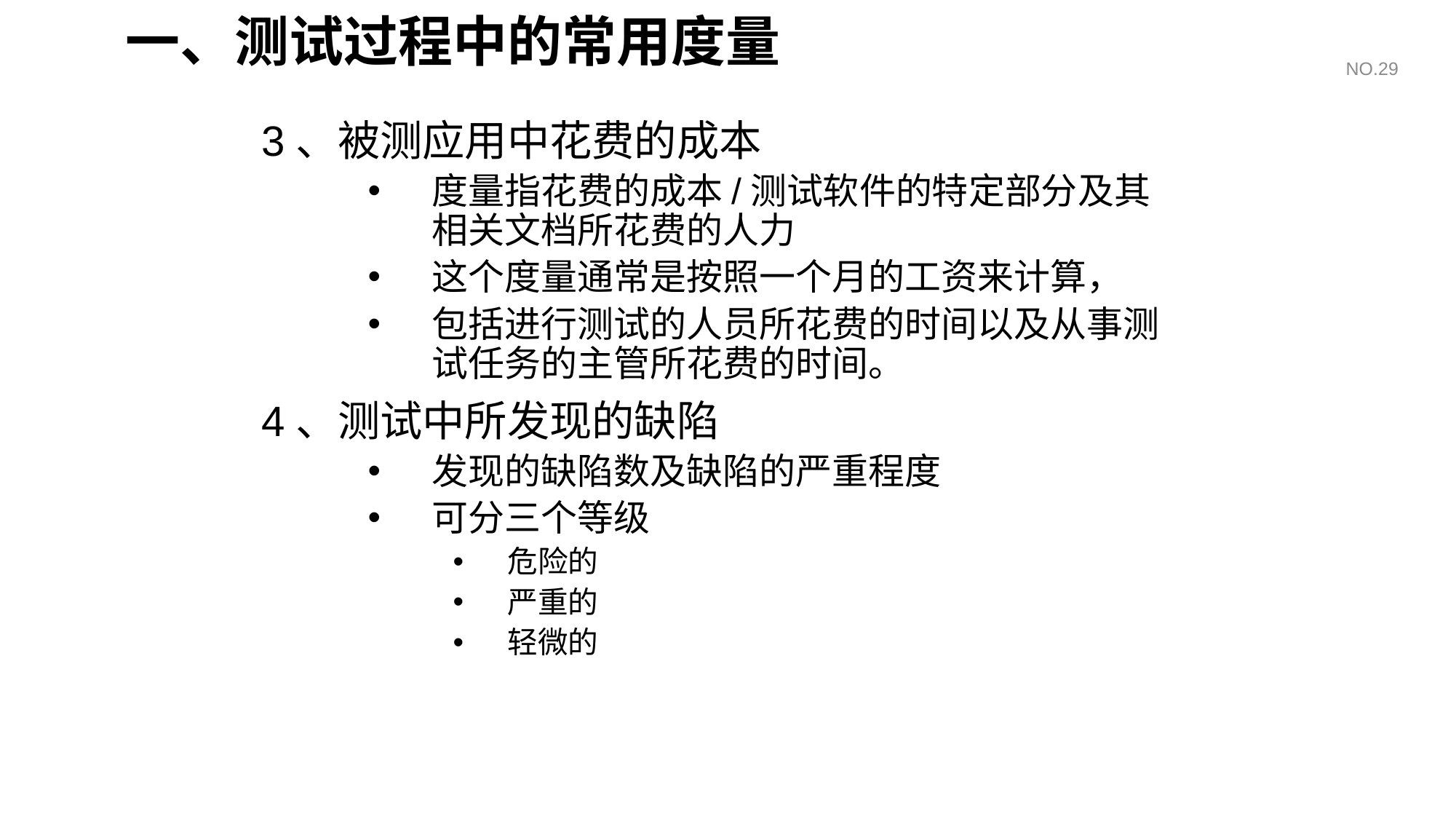

# 一、测试过程中的常用度量
NO.29
3、被测应用中花费的成本
度量指花费的成本/测试软件的特定部分及其相关文档所花费的人力
这个度量通常是按照一个月的工资来计算，
包括进行测试的人员所花费的时间以及从事测试任务的主管所花费的时间。
4、测试中所发现的缺陷
发现的缺陷数及缺陷的严重程度
可分三个等级
危险的
严重的
轻微的